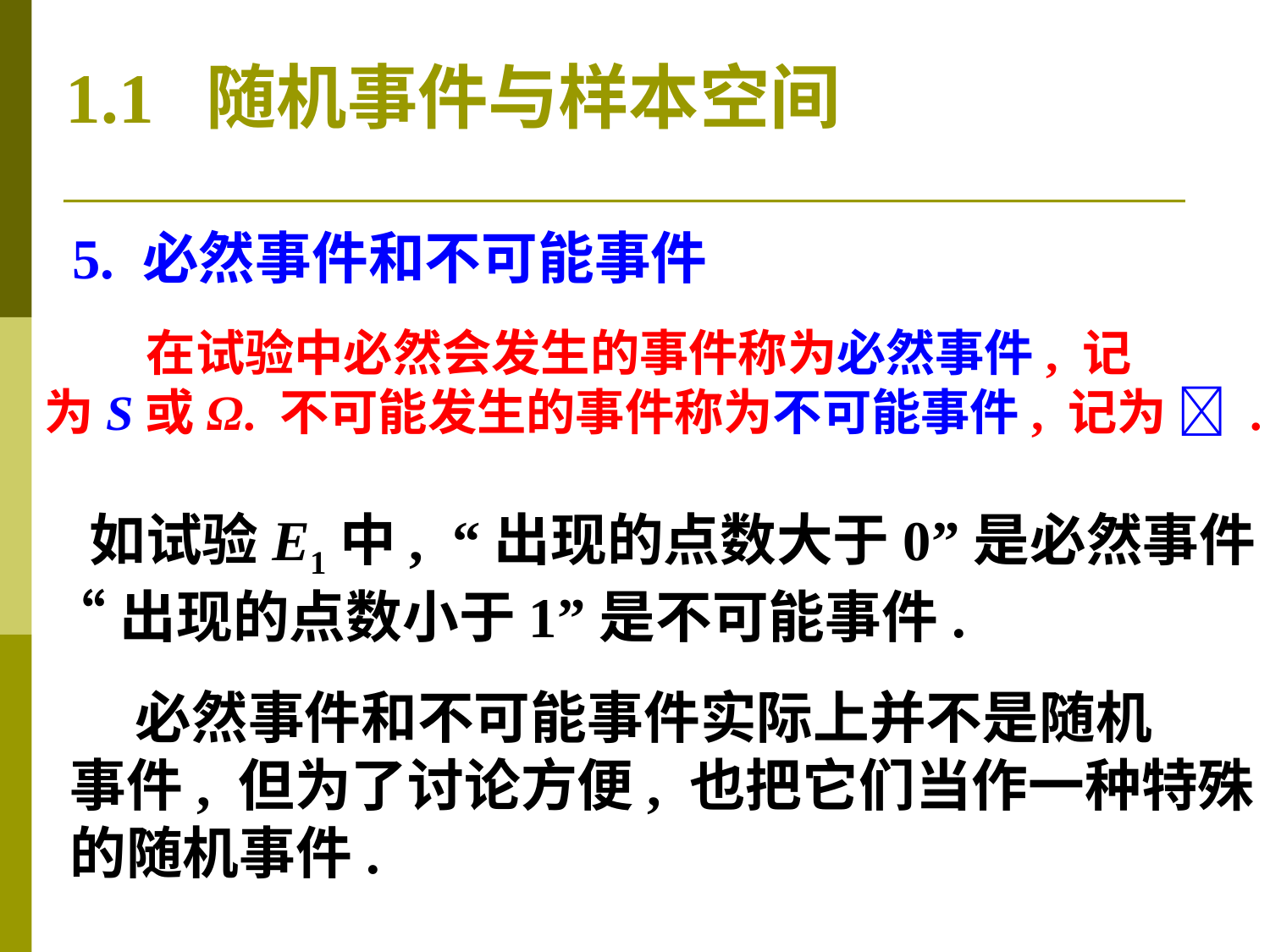

1.1  随机事件与样本空间
5. 必然事件和不可能事件
        在试验中必然会发生的事件称为必然事件, 记
为S或Ω. 不可能发生的事件称为不可能事件, 记为 ∅ .
  如试验E1中,  “出现的点数大于0”是必然事件;
“出现的点数小于1”是不可能事件.
    必然事件和不可能事件实际上并不是随机
事件, 但为了讨论方便, 也把它们当作一种特殊
的随机事件.